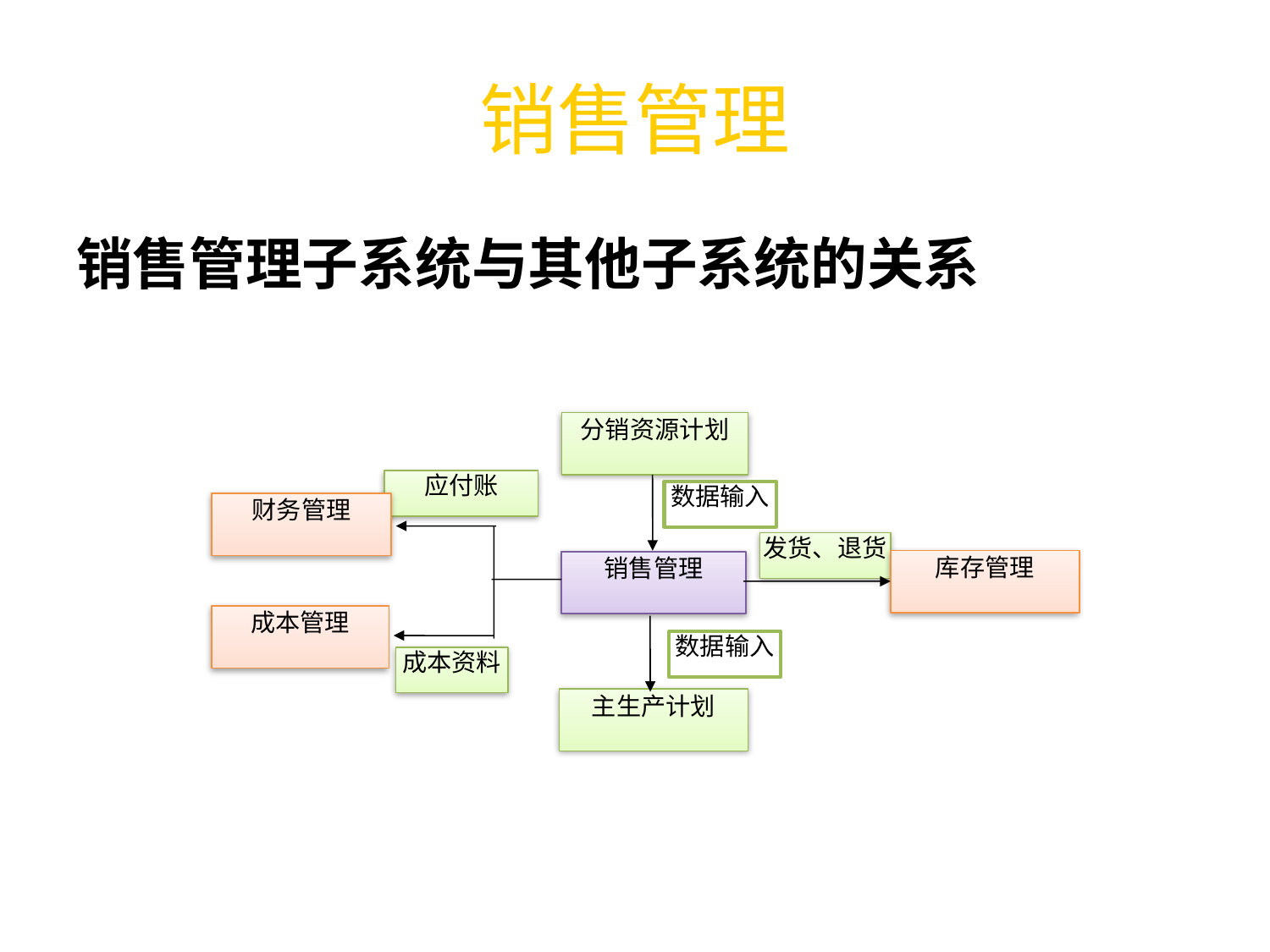

# 销售管理
销售管理子系统与其他子系统的关系
分销资源计划
应付账

数据输入
财务管理

发货、退货
库存管理
销售管理

成本管理

数据输入
成本资料
主生产计划